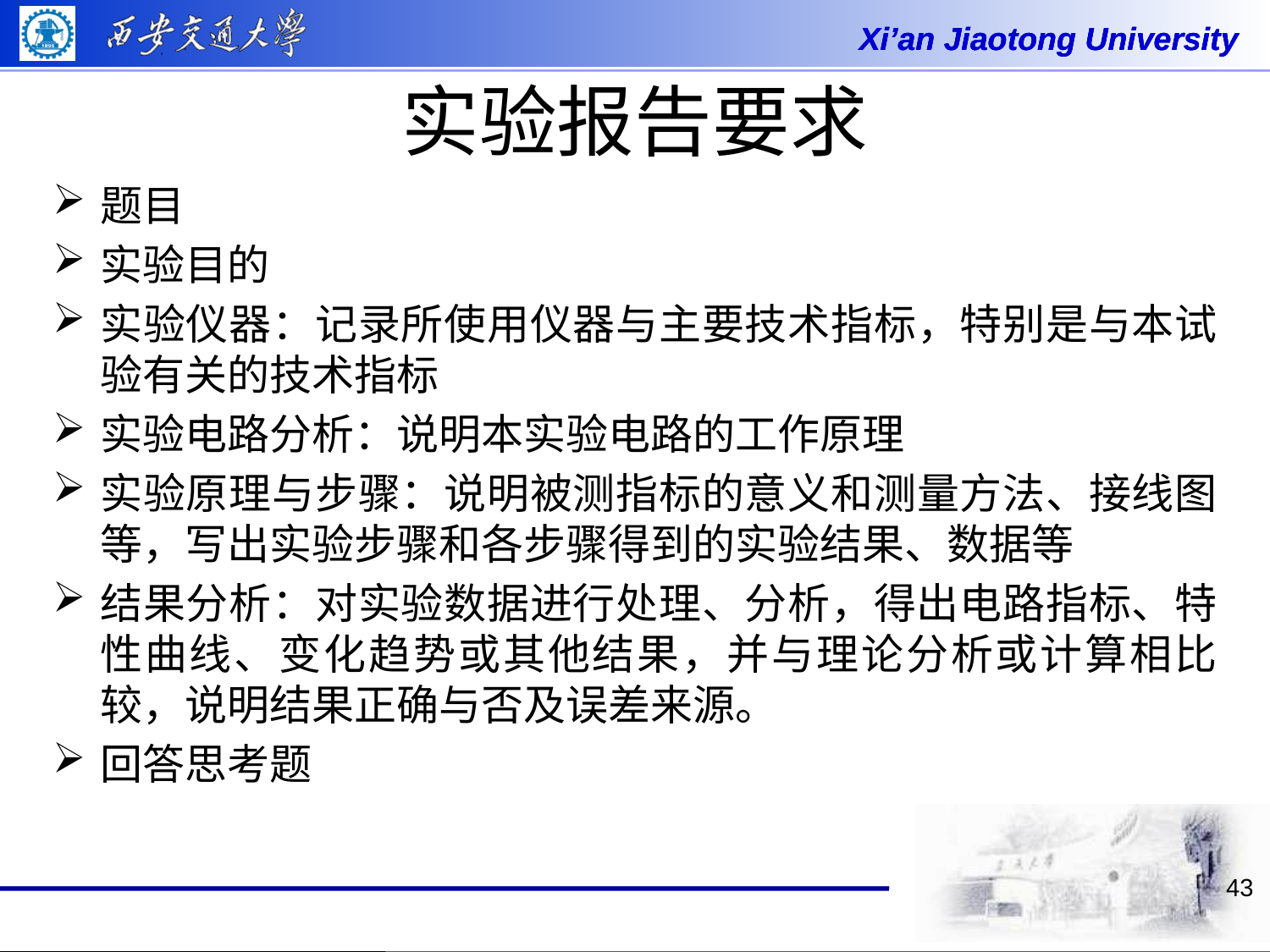

实验报告要求
题目
实验目的
实验仪器：记录所使用仪器与主要技术指标，特别是与本试验有关的技术指标
实验电路分析：说明本实验电路的工作原理
实验原理与步骤：说明被测指标的意义和测量方法、接线图等，写出实验步骤和各步骤得到的实验结果、数据等
结果分析：对实验数据进行处理、分析，得出电路指标、特性曲线、变化趋势或其他结果，并与理论分析或计算相比较，说明结果正确与否及误差来源。
回答思考题
43